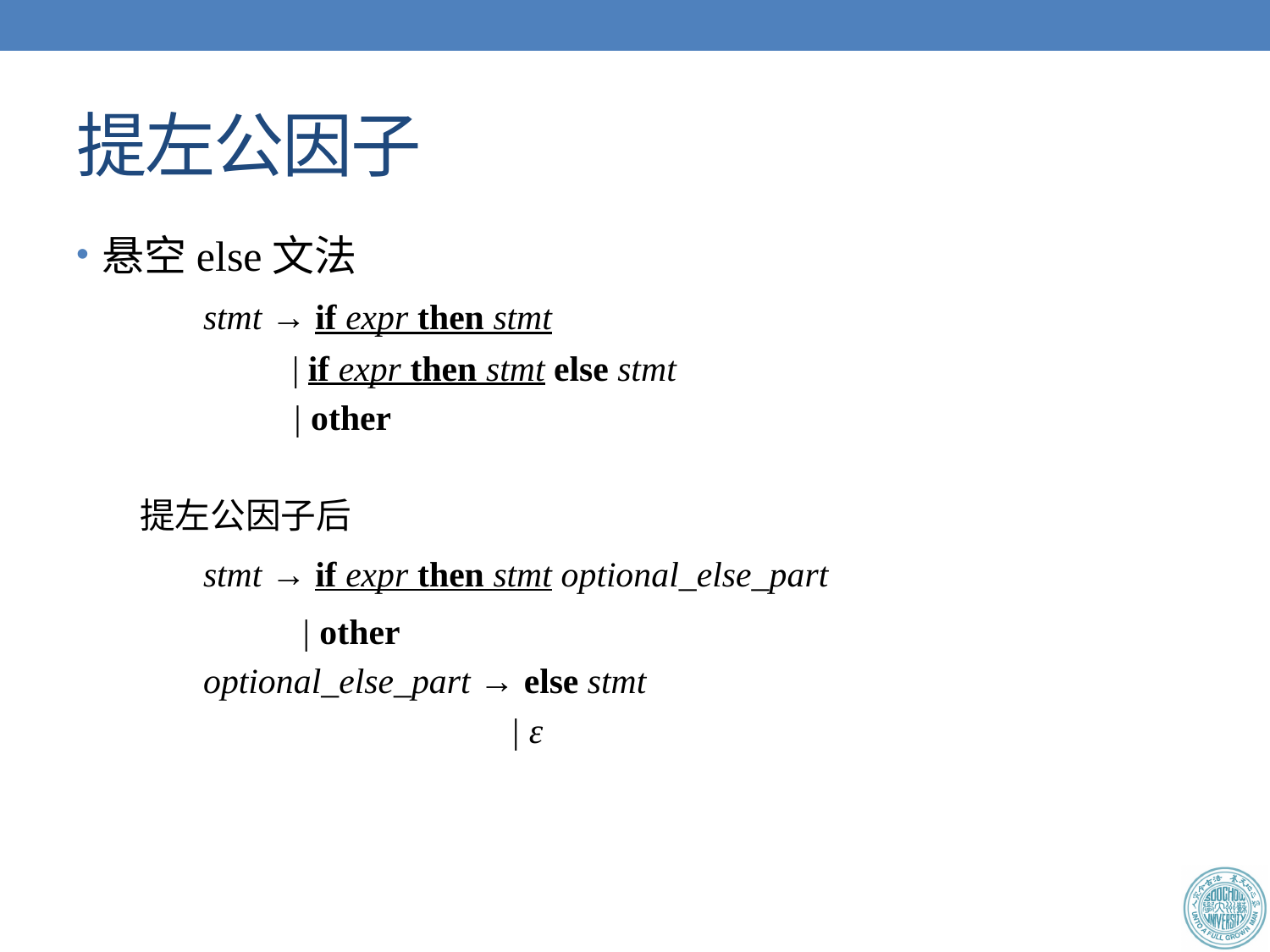

# 提左公因子
悬空else文法
	stmt → if expr then stmt
	          | if expr then stmt else stmt
	          | other

提左公因子后
	stmt → if expr then stmt optional_else_part
	           | other
	optional_else_part → else stmt
			      | ε